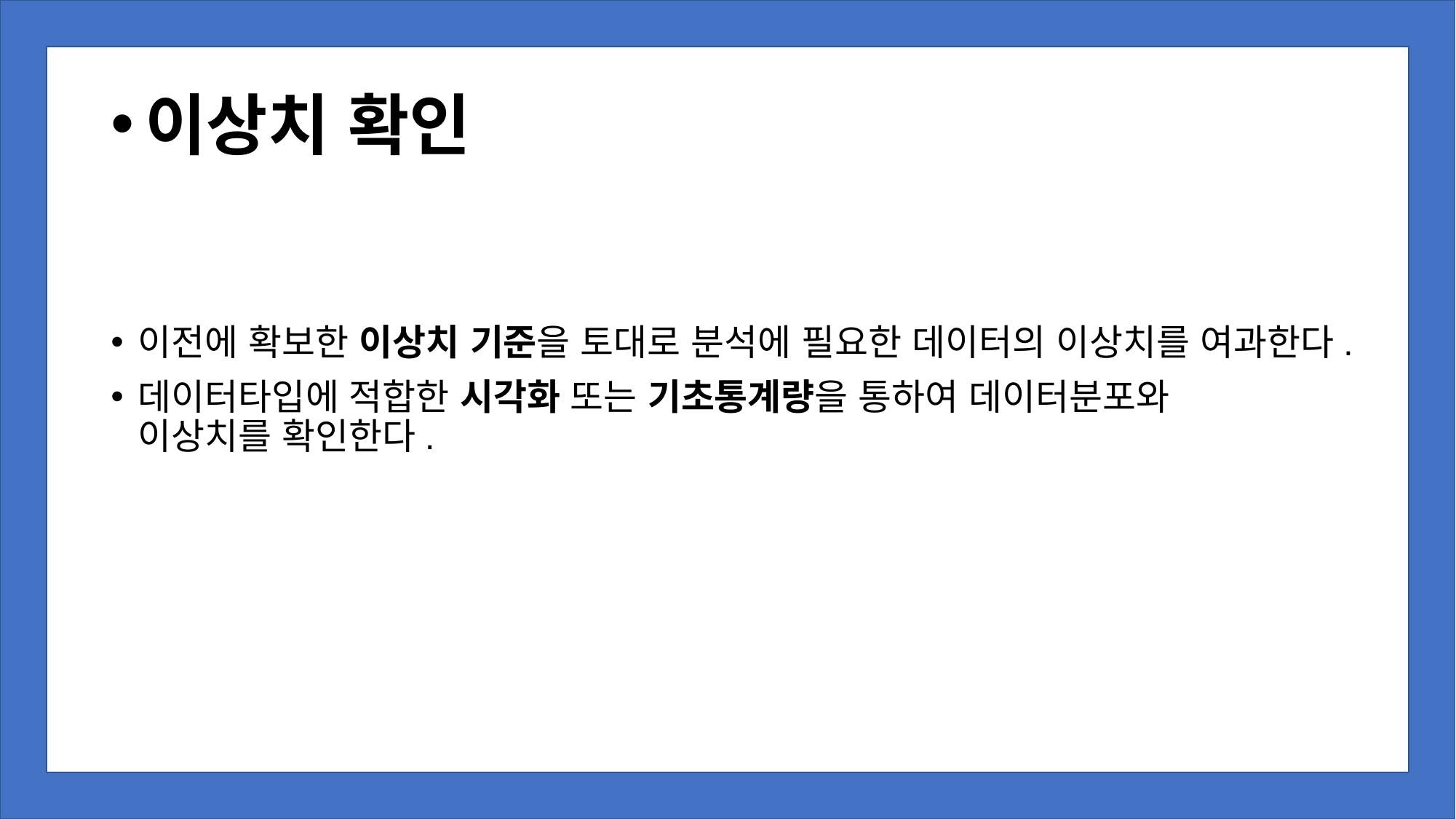

이상치 확인
이전에 확보한 이상치 기준을 토대로 분석에 필요한 데이터의 이상치를 여과한다.
데이터타입에 적합한 시각화 또는 기초통계량을 통하여 데이터분포와
이상치를 확인한다.